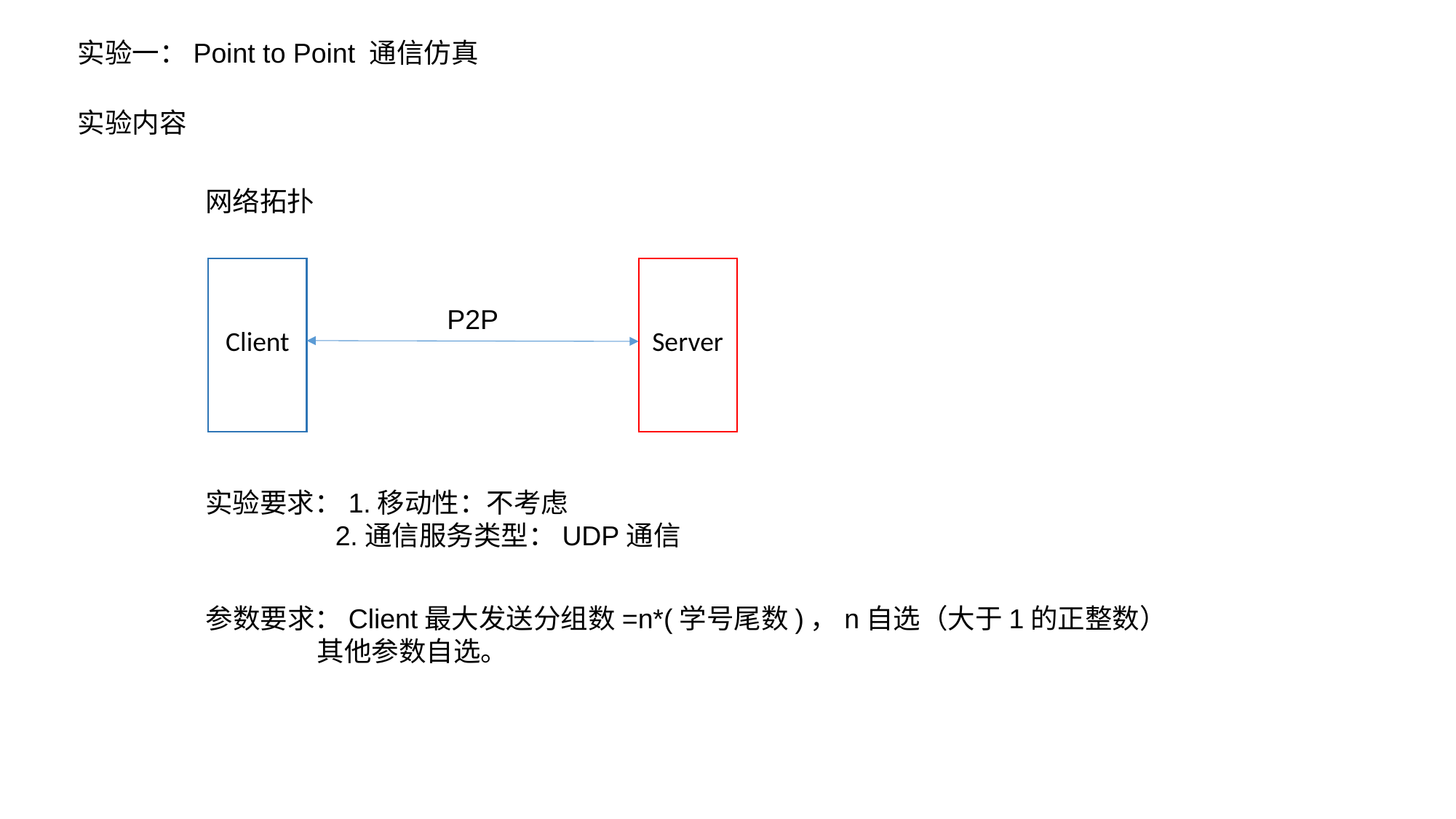

实验一：Point to Point 通信仿真
实验内容
网络拓扑

P2P
Client
Server
实验要求：1.移动性：不考虑
                 2.通信服务类型：UDP通信

参数要求：Client最大发送分组数=n*(学号尾数)，n自选（大于1的正整数）
                 其他参数自选。